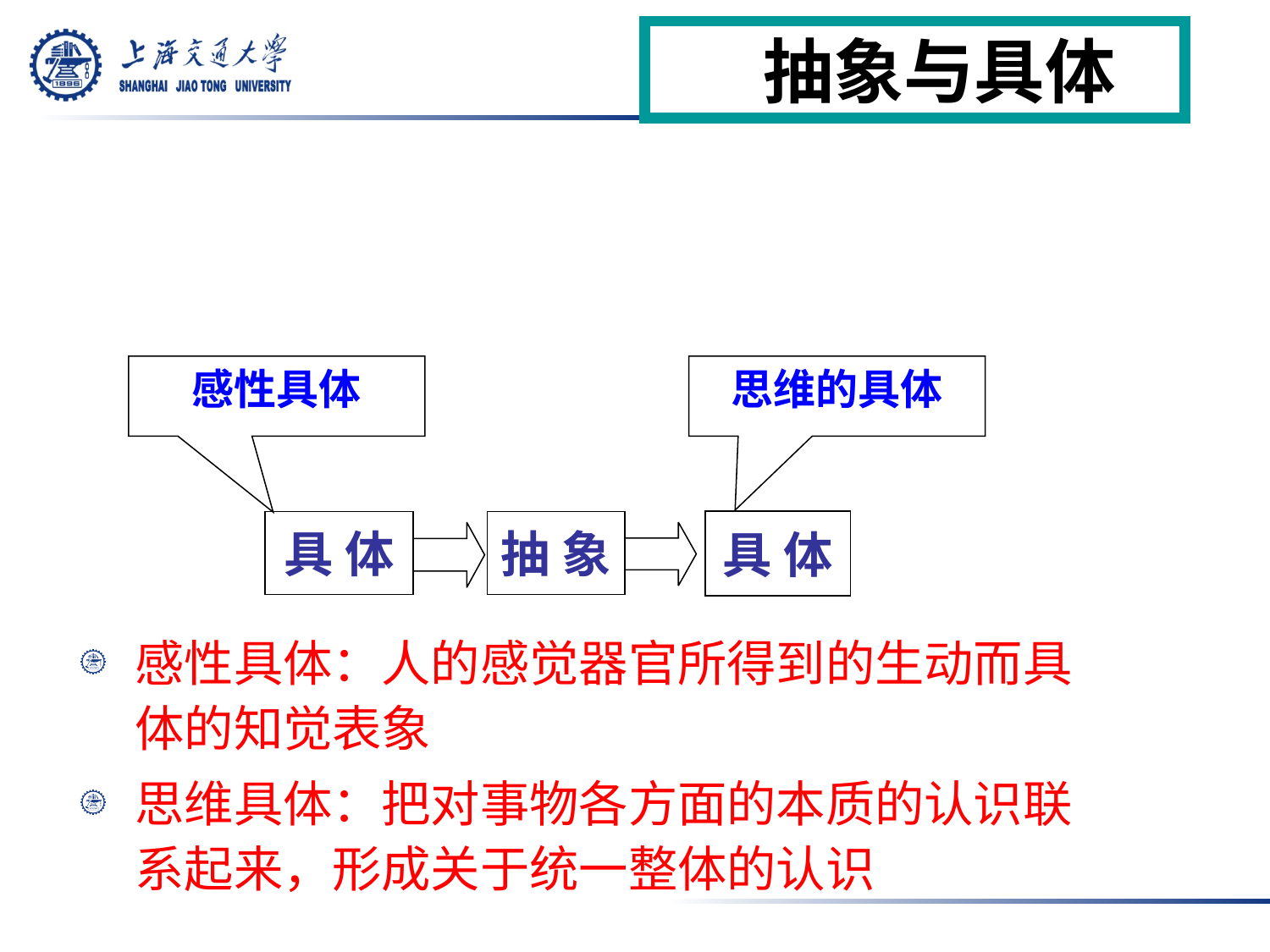

#
  抽象与具体

感性具体：人的感觉器官所得到的生动而具体的知觉表象
思维具体：把对事物各方面的本质的认识联系起来，形成关于统一整体的认识
感性具体
思维的具体
具 体
具 体
抽 象